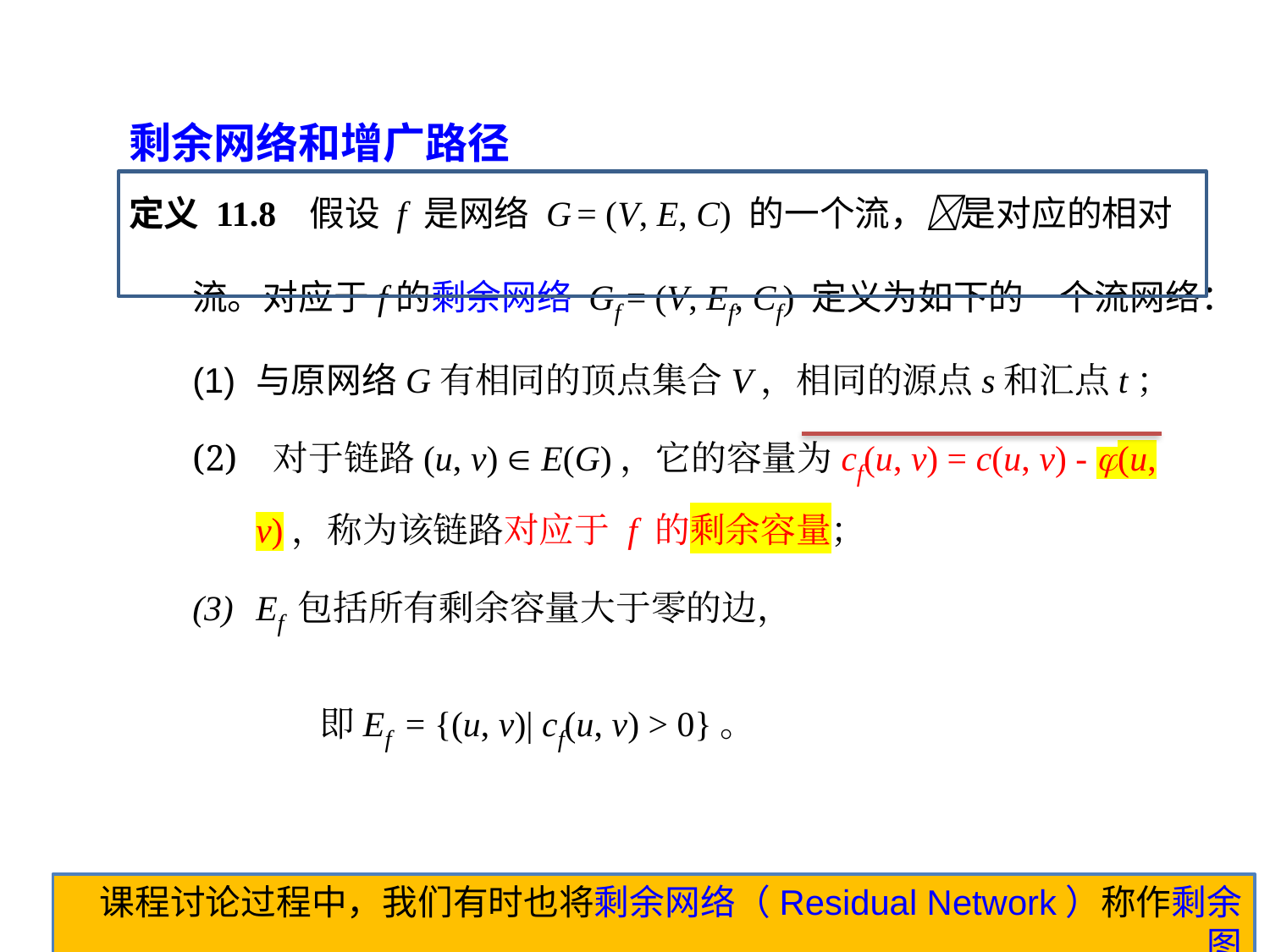

剩余网络和增广路径
定义 11.8   假设 f 是网络 G = (V, E, C) 的一个流，ϕ是对应的相对流。对应于f的剩余网络 Gf = (V, Ef, Cf) 定义为如下的一个流网络：
与原网络G有相同的顶点集合V，相同的源点s和汇点t；
 对于链路(u, v) ∈ E(G)，它的容量为cf(u, v) = c(u, v) - ϕ(u, v)，称为该链路对应于 f 的剩余容量；
Ef 包括所有剩余容量大于零的边，
	即Ef  = {(u, v)| cf(u, v) > 0}。

课程讨论过程中，我们有时也将剩余网络（Residual Network）称作剩余图
11-13